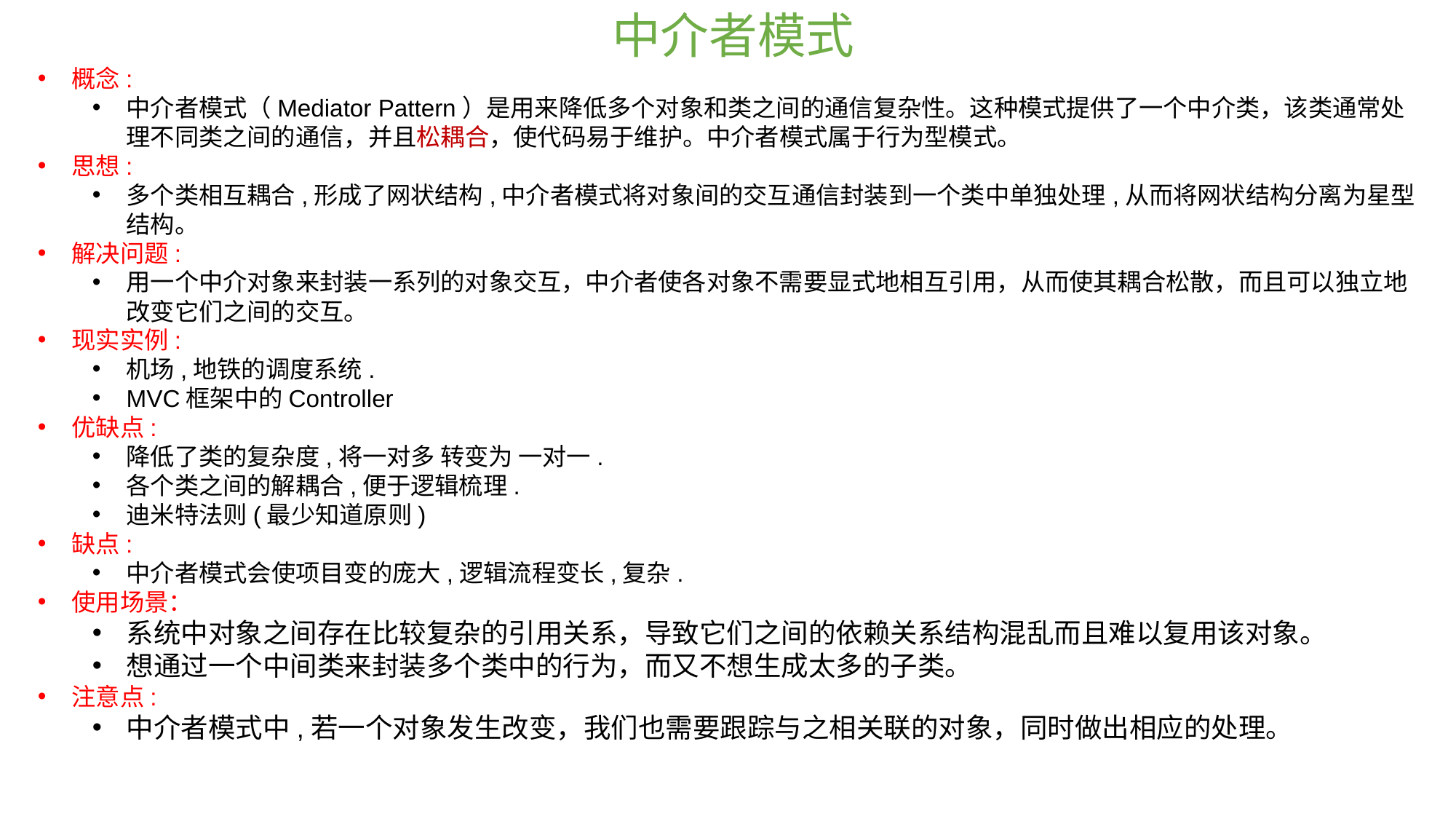

中介者模式
概念:
中介者模式（Mediator Pattern）是用来降低多个对象和类之间的通信复杂性。这种模式提供了一个中介类，该类通常处理不同类之间的通信，并且松耦合，使代码易于维护。中介者模式属于行为型模式。
思想:
多个类相互耦合,形成了网状结构,中介者模式将对象间的交互通信封装到一个类中单独处理,从而将网状结构分离为星型结构。
解决问题:
用一个中介对象来封装一系列的对象交互，中介者使各对象不需要显式地相互引用，从而使其耦合松散，而且可以独立地改变它们之间的交互。
现实实例:
机场,地铁的调度系统.
MVC框架中的Controller
优缺点:
降低了类的复杂度,将一对多 转变为 一对一.
各个类之间的解耦合,便于逻辑梳理.
迪米特法则(最少知道原则)
缺点:
中介者模式会使项目变的庞大,逻辑流程变长,复杂.
使用场景：
系统中对象之间存在比较复杂的引用关系，导致它们之间的依赖关系结构混乱而且难以复用该对象。
想通过一个中间类来封装多个类中的行为，而又不想生成太多的子类。
注意点:
中介者模式中,若一个对象发生改变，我们也需要跟踪与之相关联的对象，同时做出相应的处理。